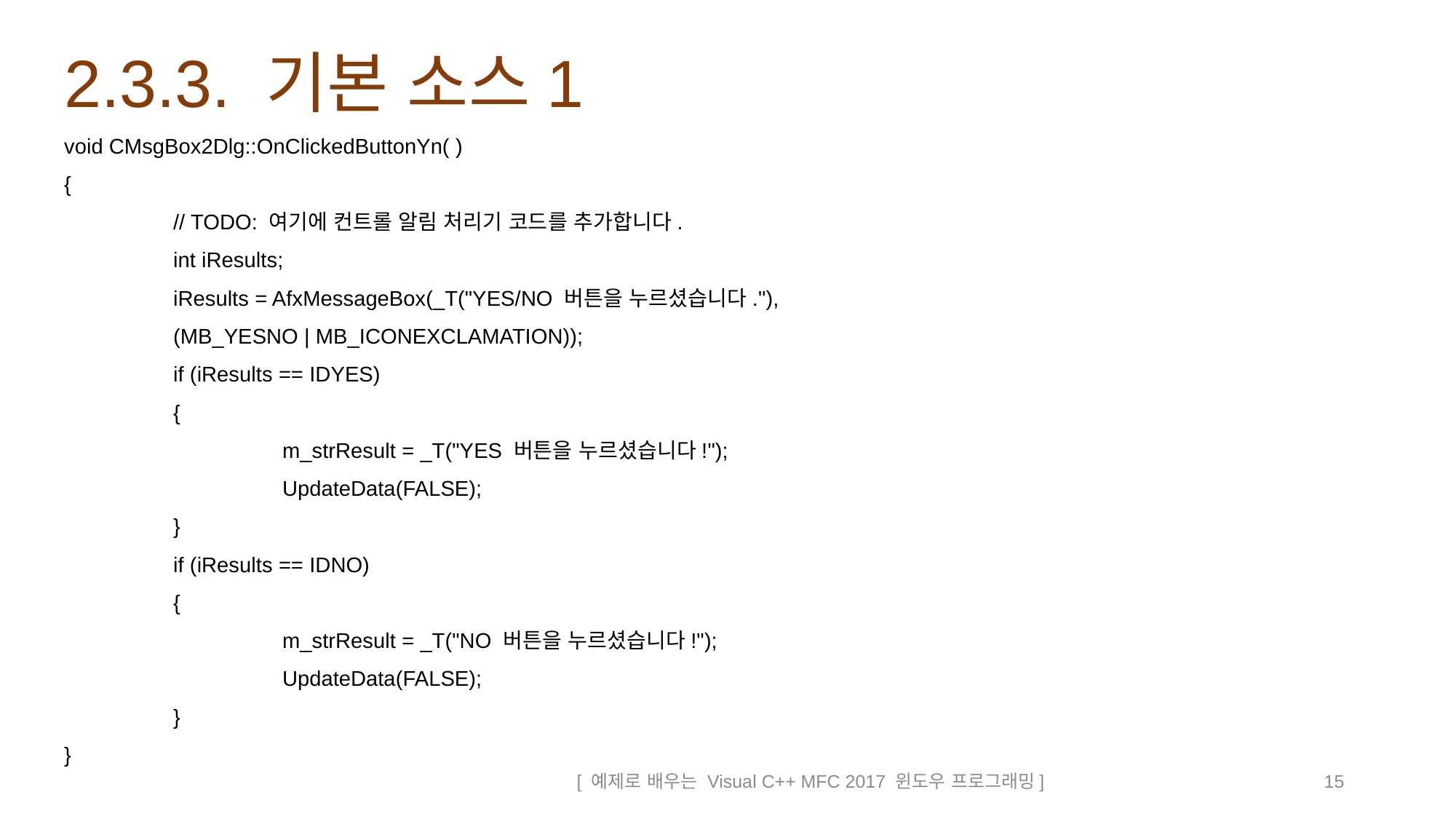

# 2.3.3. 기본 소스1
void CMsgBox2Dlg::OnClickedButtonYn( )
{
	// TODO: 여기에 컨트롤 알림 처리기 코드를 추가합니다.
	int iResults;
	iResults = AfxMessageBox(_T("YES/NO 버튼을 누르셨습니다."),
	(MB_YESNO | MB_ICONEXCLAMATION));
	if (iResults == IDYES)
	{
		m_strResult = _T("YES 버튼을 누르셨습니다!");
		UpdateData(FALSE);
	}
	if (iResults == IDNO)
	{
		m_strResult = _T("NO 버튼을 누르셨습니다!");
		UpdateData(FALSE);
	}
}

[ 예제로 배우는 Visual C++ MFC 2017 윈도우 프로그래밍]
15